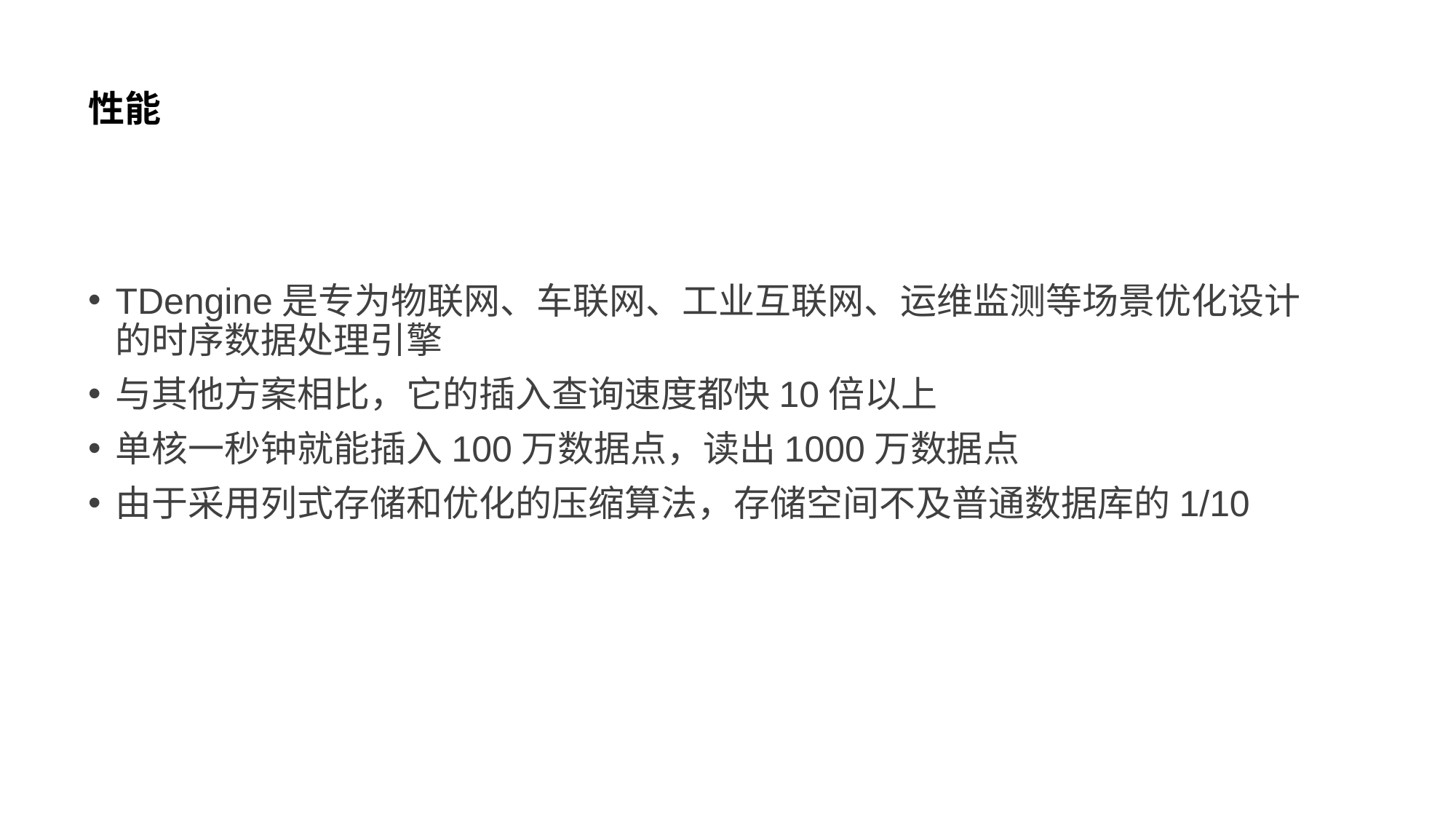

# 性能

TDengine是专为物联网、车联网、工业互联网、运维监测等场景优化设计的时序数据处理引擎
与其他方案相比，它的插入查询速度都快10倍以上
单核一秒钟就能插入100万数据点，读出1000万数据点
由于采用列式存储和优化的压缩算法，存储空间不及普通数据库的1/10